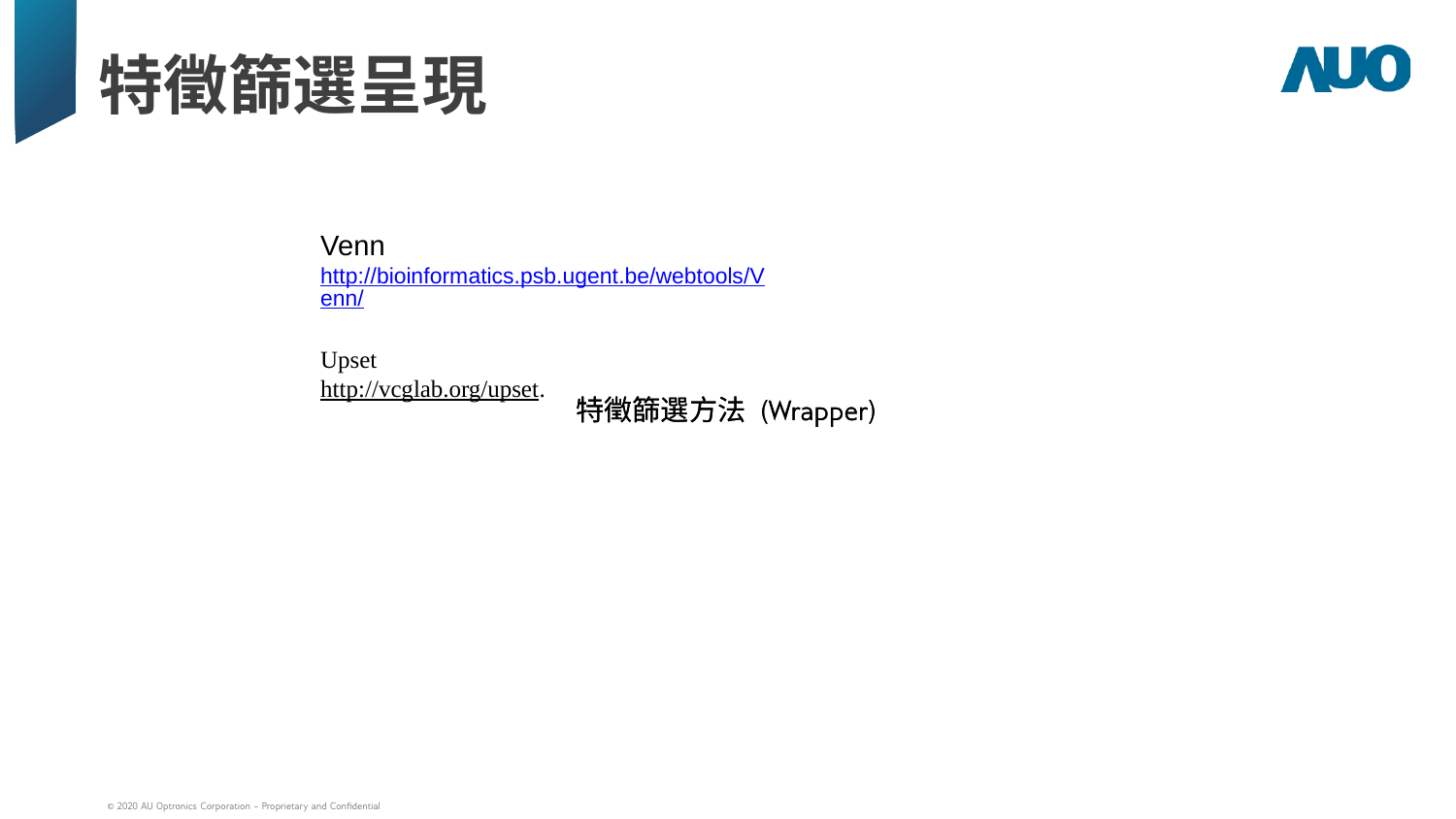

# 特徵篩選呈現

Venn http://bioinformatics.psb.ugent.be/webtools/Venn/

Upset
http://vcglab.org/upset.
特徵篩選方法 (Wrapper)
特徵篩選方法 (Wrapper)